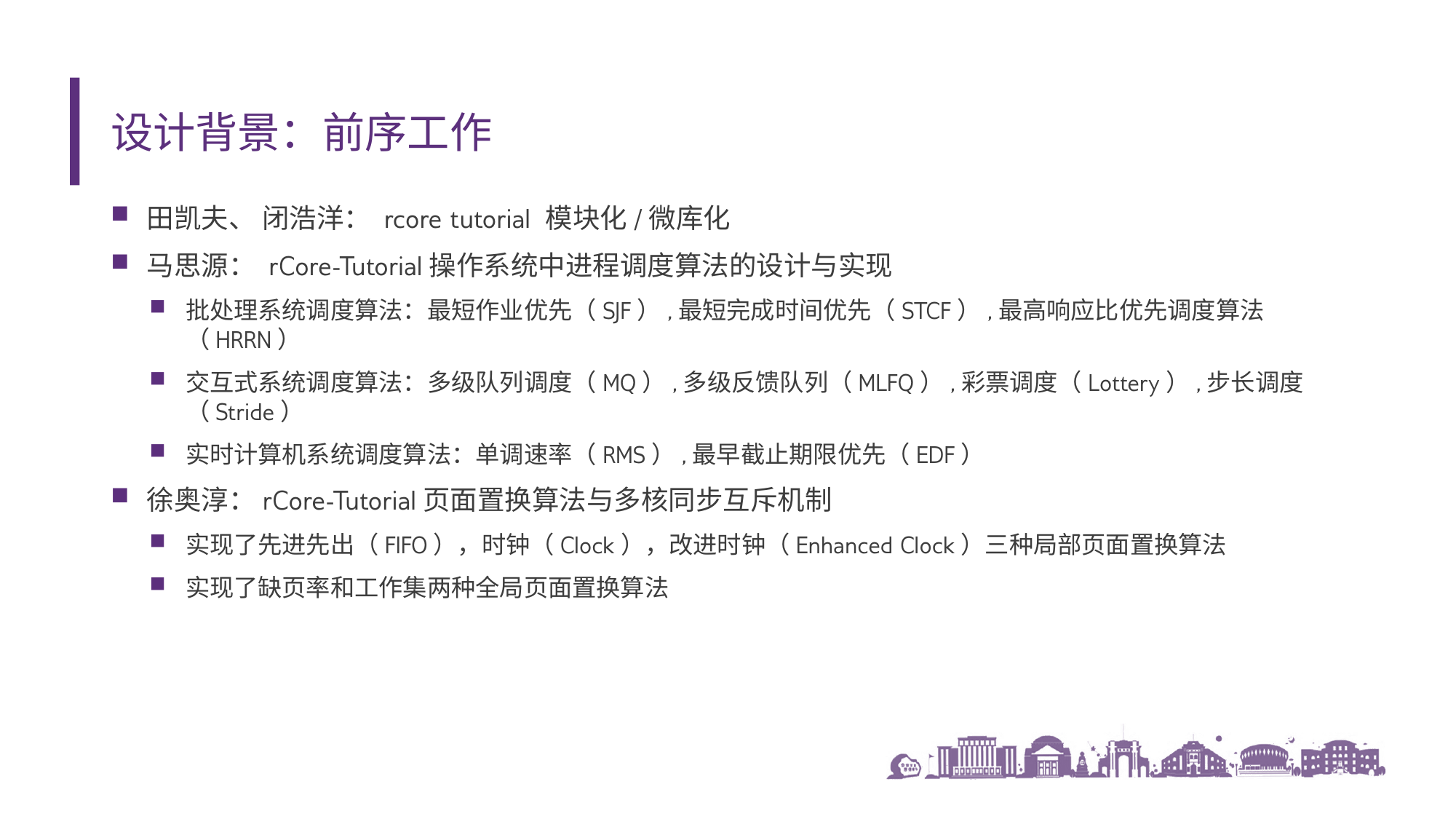

# 设计背景：前序工作
田凯夫、 闭浩洋： rcore tutorial 模块化/微库化
马思源： rCore-Tutorial操作系统中进程调度算法的设计与实现
批处理系统调度算法：最短作业优先（SJF）,最短完成时间优先（STCF）,最高响应比优先调度算法（HRRN）
交互式系统调度算法：多级队列调度（MQ）,多级反馈队列（MLFQ）,彩票调度（Lottery）,步长调度（Stride）
实时计算机系统调度算法：单调速率（RMS）,最早截止期限优先（EDF）
徐奥淳：rCore-Tutorial页面置换算法与多核同步互斥机制
实现了先进先出（FIFO），时钟（Clock），改进时钟（Enhanced Clock）三种局部页面置换算法
实现了缺页率和工作集两种全局页面置换算法